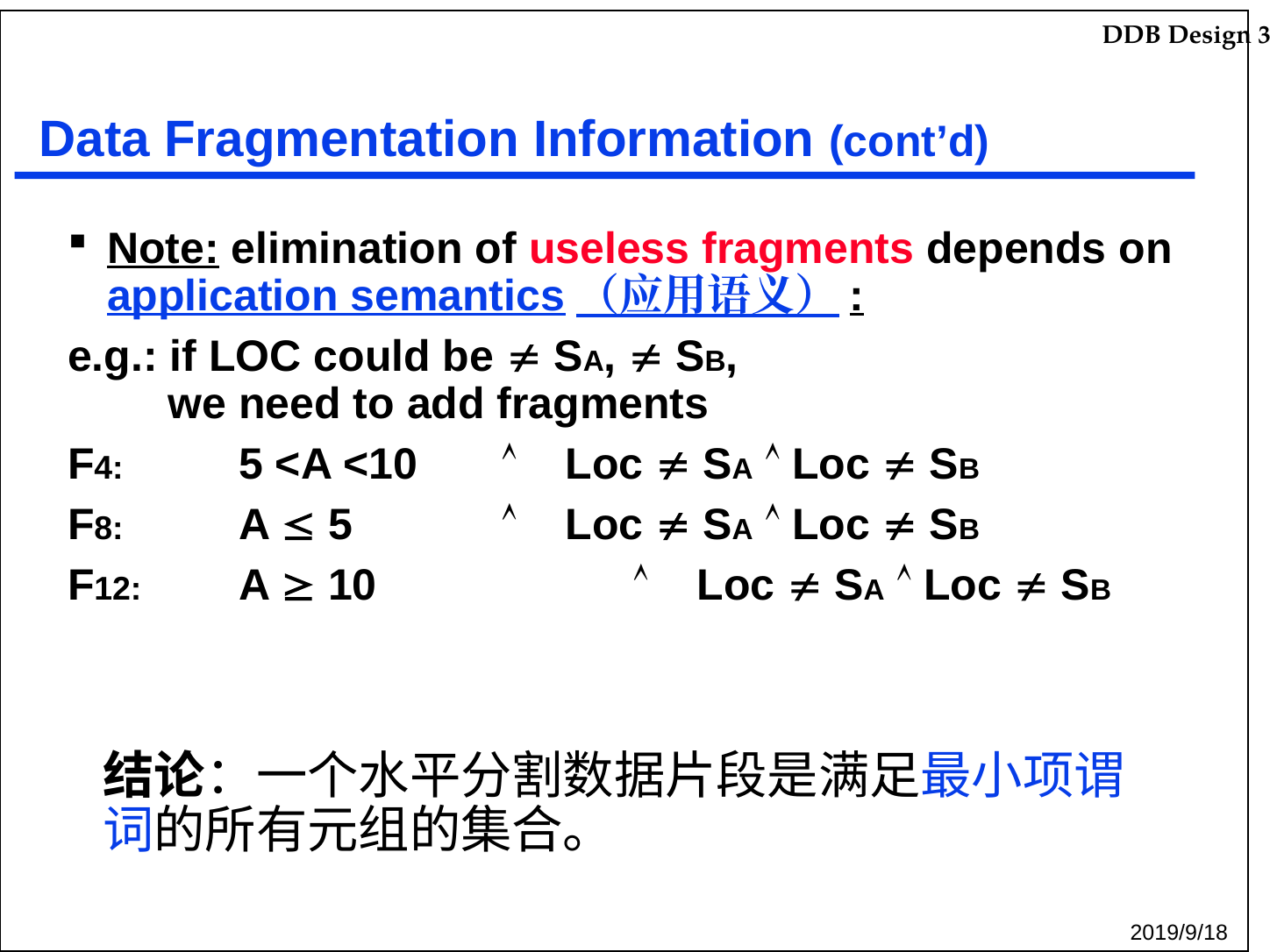

# Data Fragmentation Information (cont’d)
Note: elimination of useless fragments depends on application semantics（应用语义）:
e.g.: if LOC could be ≠ SA, ≠ SB,
     we need to add fragments
F4:	5 <A <10  	∧    Loc ≠ SA ∧ Loc ≠ SB
F8:	A ≤ 5 		∧    Loc ≠ SA ∧ Loc ≠ SB
F12:	A ≥ 10		∧    Loc ≠ SA ∧ Loc ≠ SB
结论：一个水平分割数据片段是满足最小项谓词的所有元组的集合。